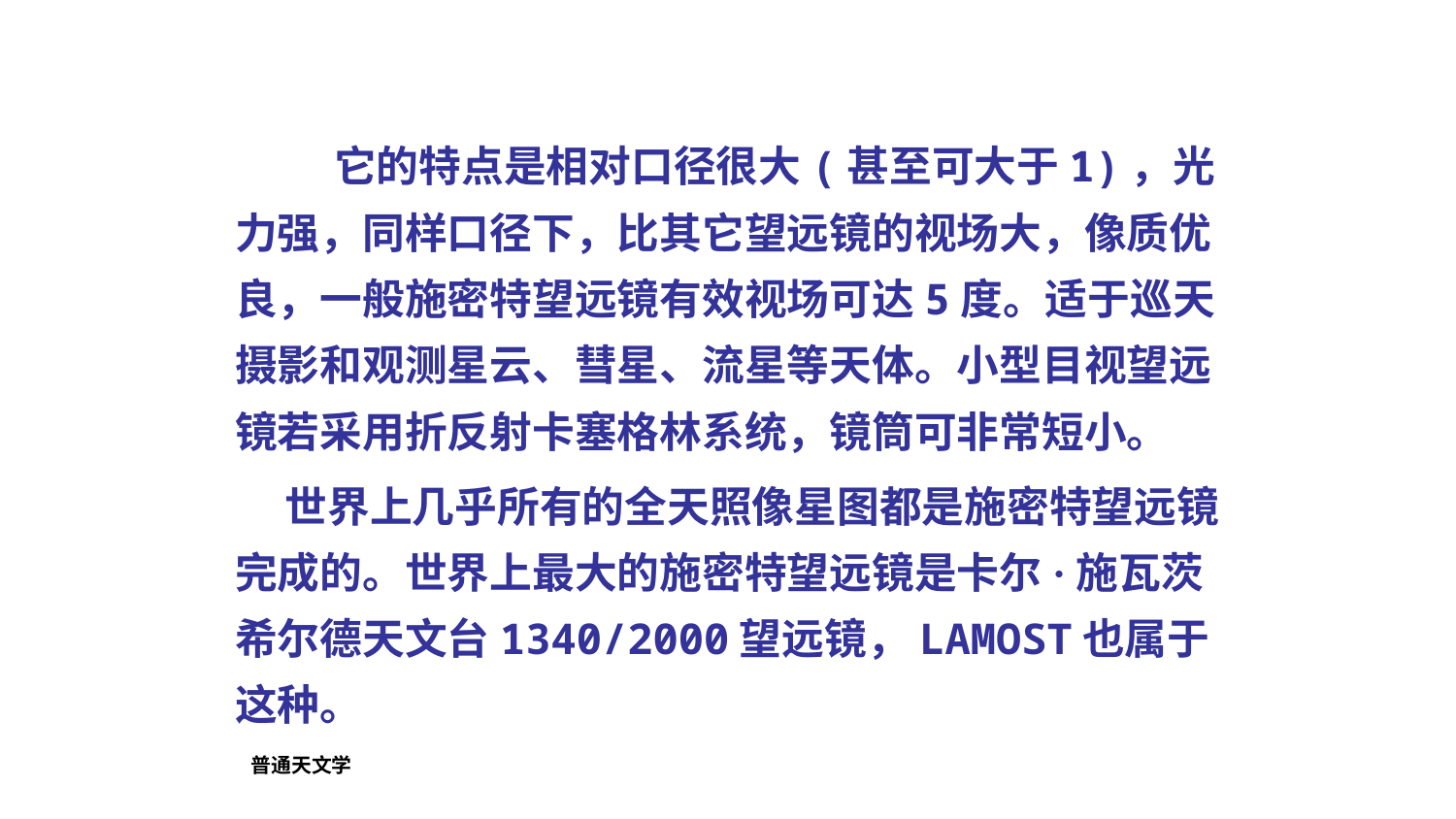

它的特点是相对口径很大(甚至可大于1)，光力强，同样口径下，比其它望远镜的视场大，像质优良，一般施密特望远镜有效视场可达5度。适于巡天摄影和观测星云、彗星、流星等天体。小型目视望远镜若采用折反射卡塞格林系统，镜筒可非常短小。
     世界上几乎所有的全天照像星图都是施密特望远镜完成的。世界上最大的施密特望远镜是卡尔·施瓦茨希尔德天文台1340/2000望远镜，LAMOST也属于这种。

普通天文学